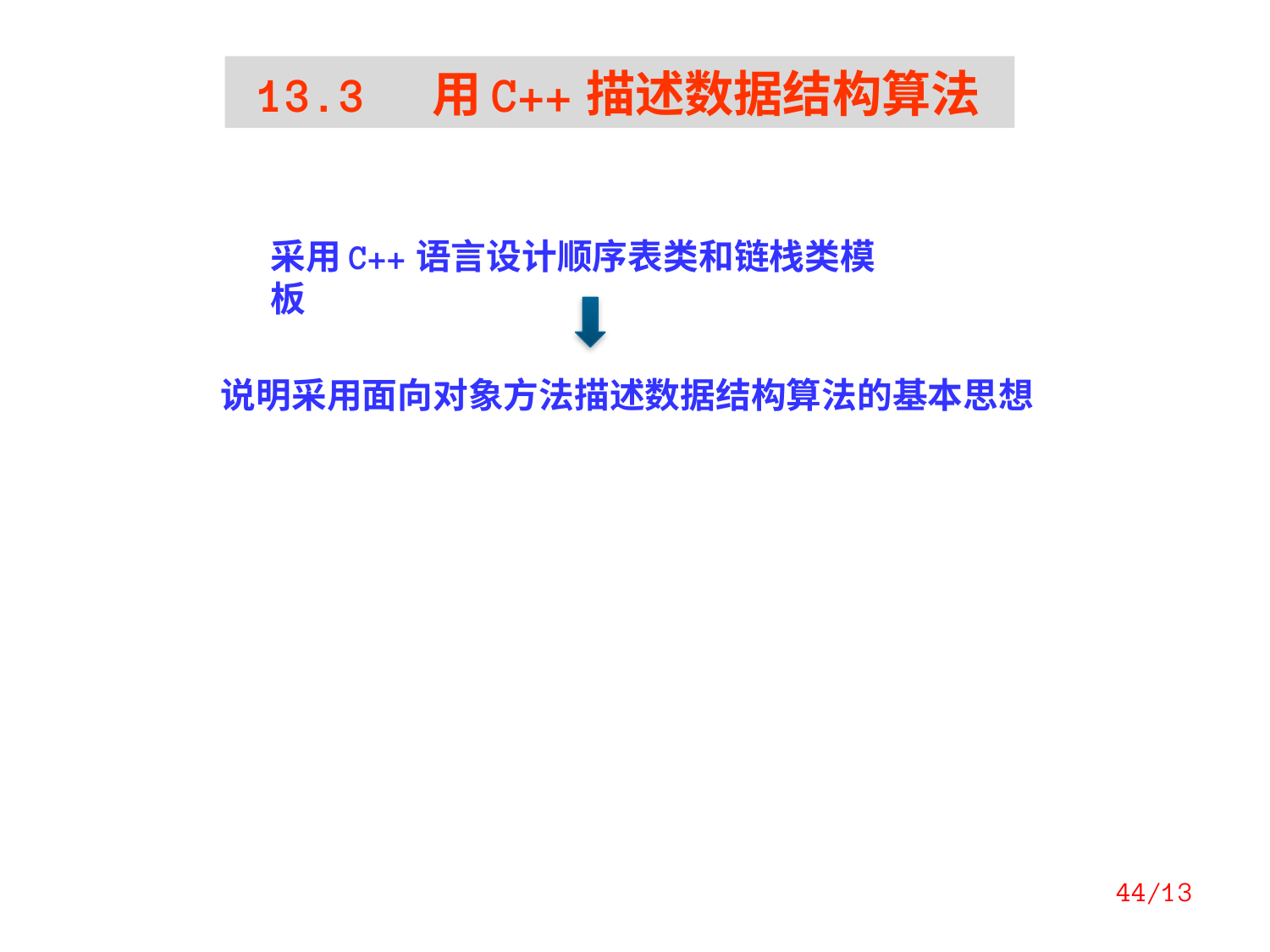

13.3  用C++描述数据结构算法
采用C++语言设计顺序表类和链栈类模板

说明采用面向对象方法描述数据结构算法的基本思想
44/13